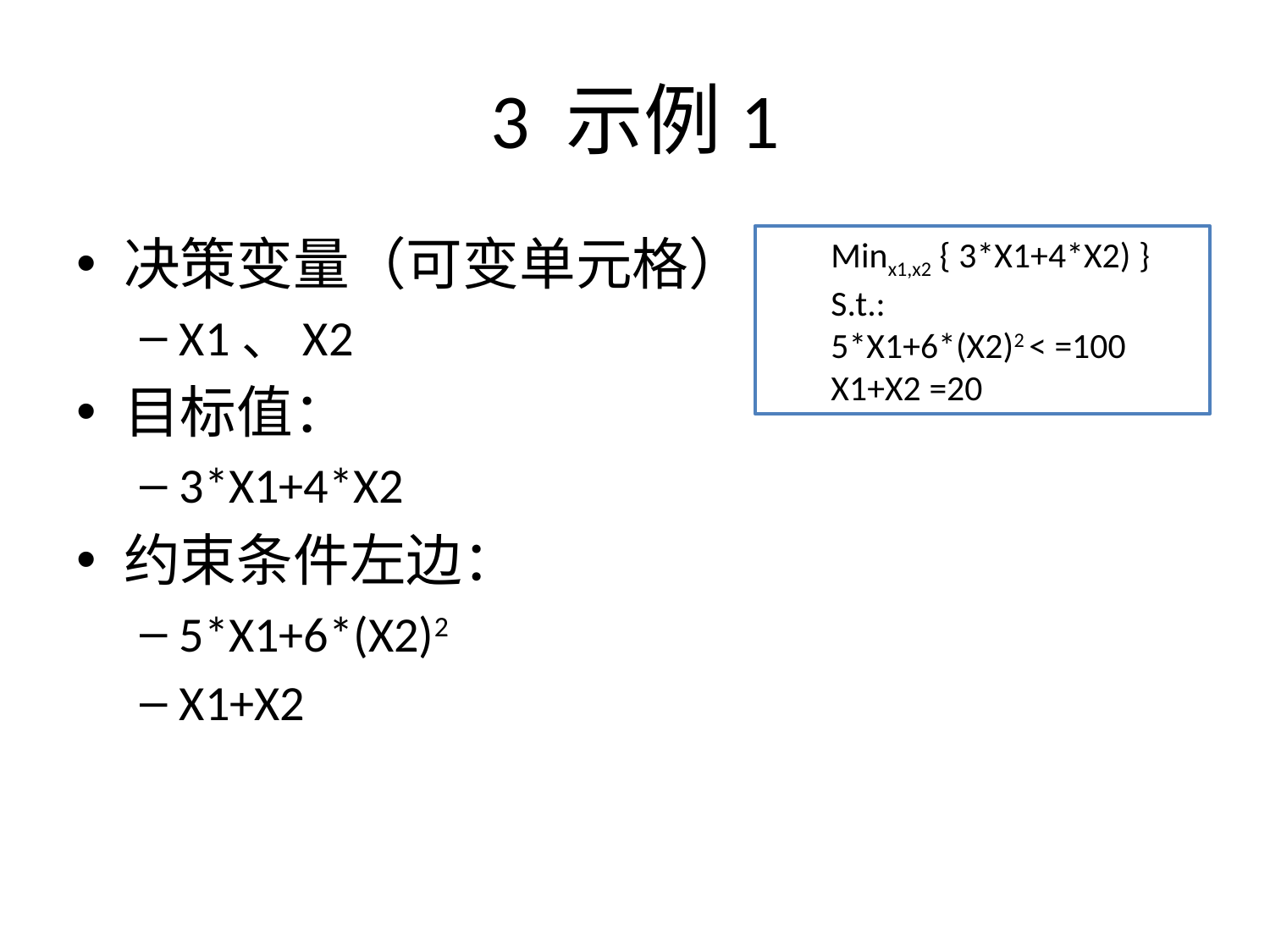

# 3 示例1
决策变量（可变单元格）：
X1、X2
目标值：
3*X1+4*X2
约束条件左边：
5*X1+6*(X2)2
X1+X2

Minx1,x2 { 3*X1+4*X2) }
S.t.:
5*X1+6*(X2)2 < =100
X1+X2 =20